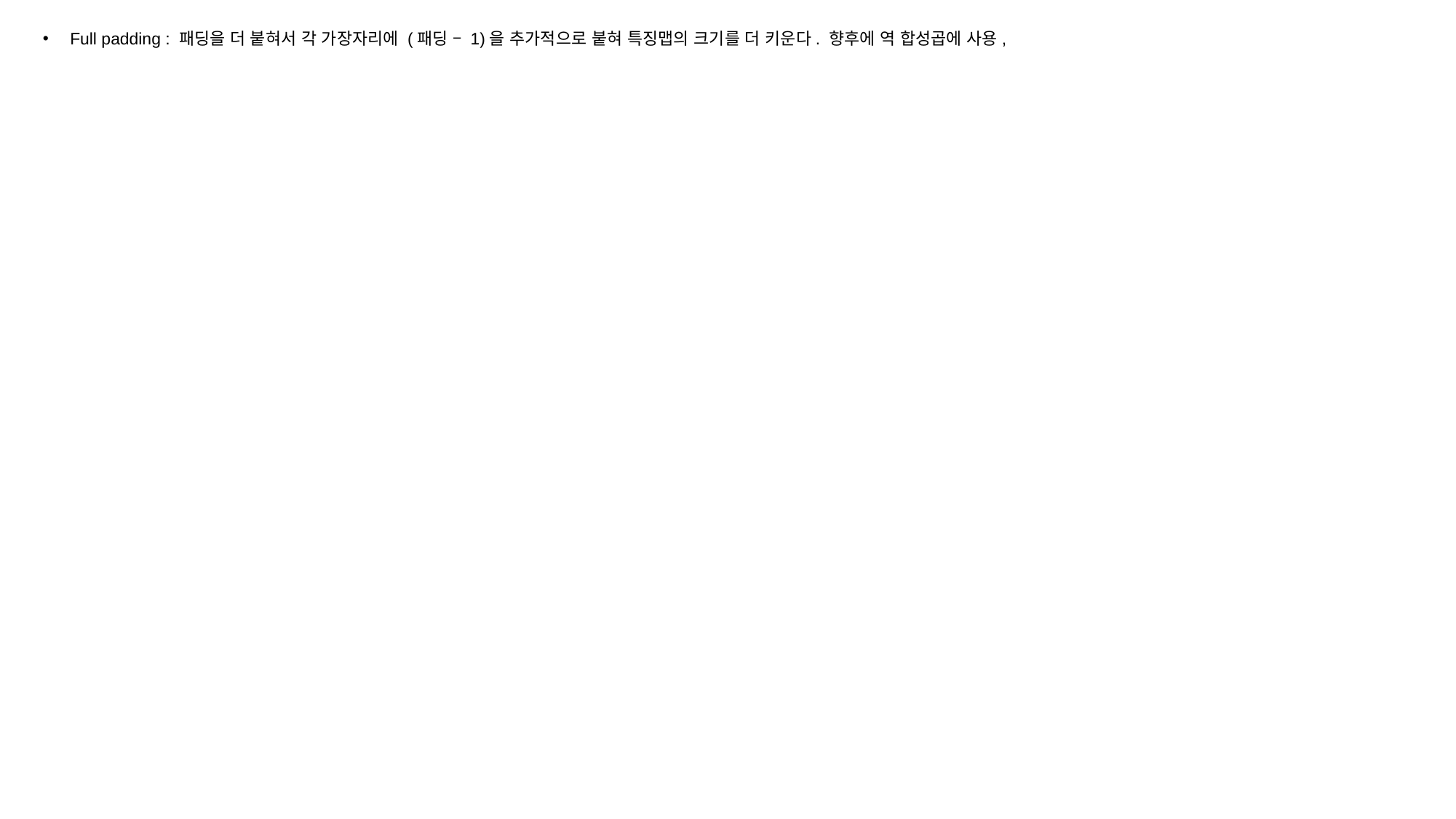

Full padding : 패딩을 더 붙혀서 각 가장자리에 (패딩 – 1)을 추가적으로 붙혀 특징맵의 크기를 더 키운다. 향후에 역 합성곱에 사용,